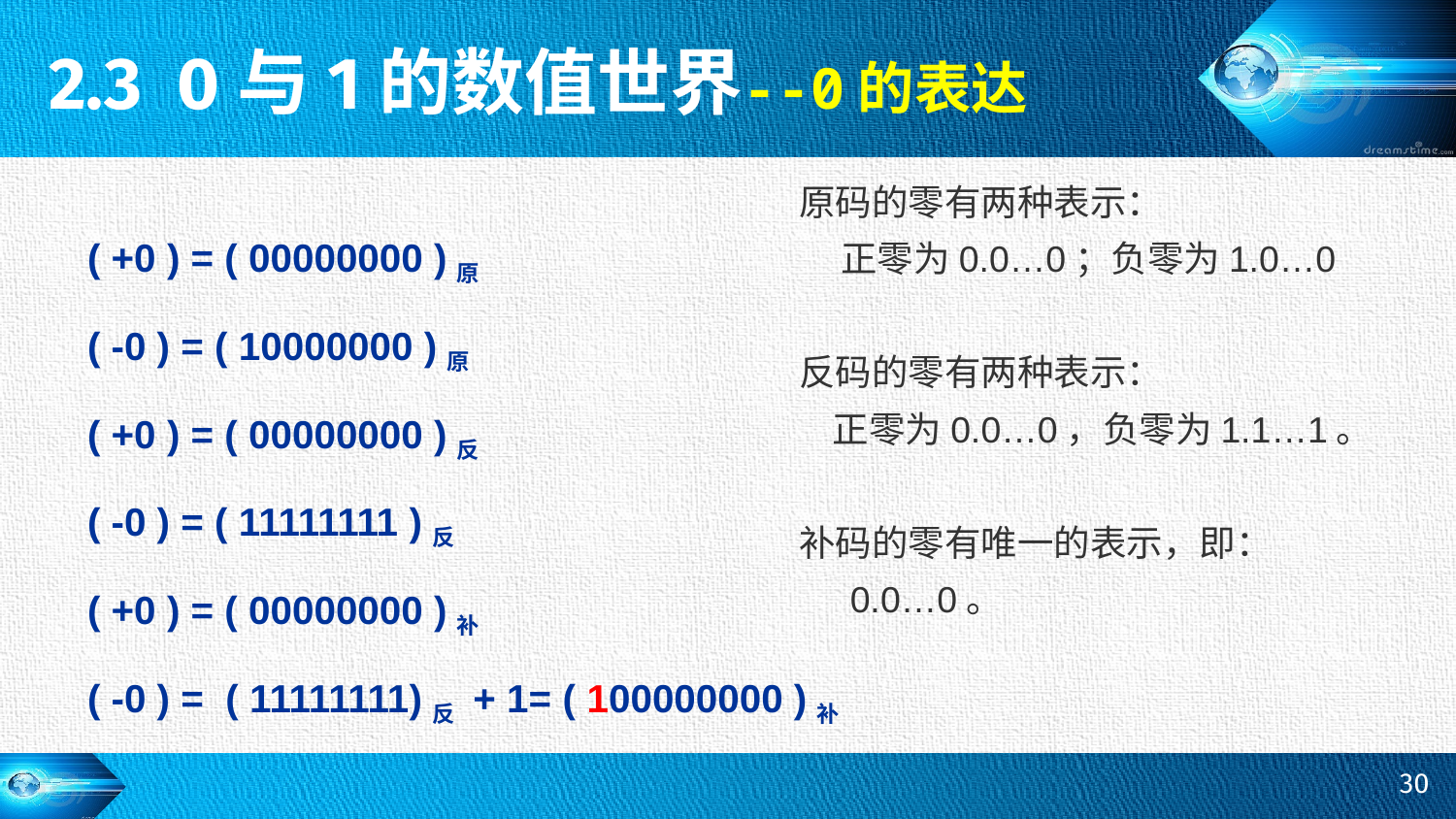

2.3  0与1的数值世界
--0的表达
原码的零有两种表示：
    正零为0.0…0；负零为1.0…0

反码的零有两种表示：
   正零为0.0…0，负零为1.1…1。

补码的零有唯一的表示，即：
     0.0…0。
( +0 ) = ( 00000000 )原
( -0 ) = ( 10000000 )原
( +0 ) = ( 00000000 )反
( -0 ) = ( 11111111 )反
( +0 ) = ( 00000000 )补
( -0 ) =  ( 11111111)反 + 1= ( 100000000 )补

30